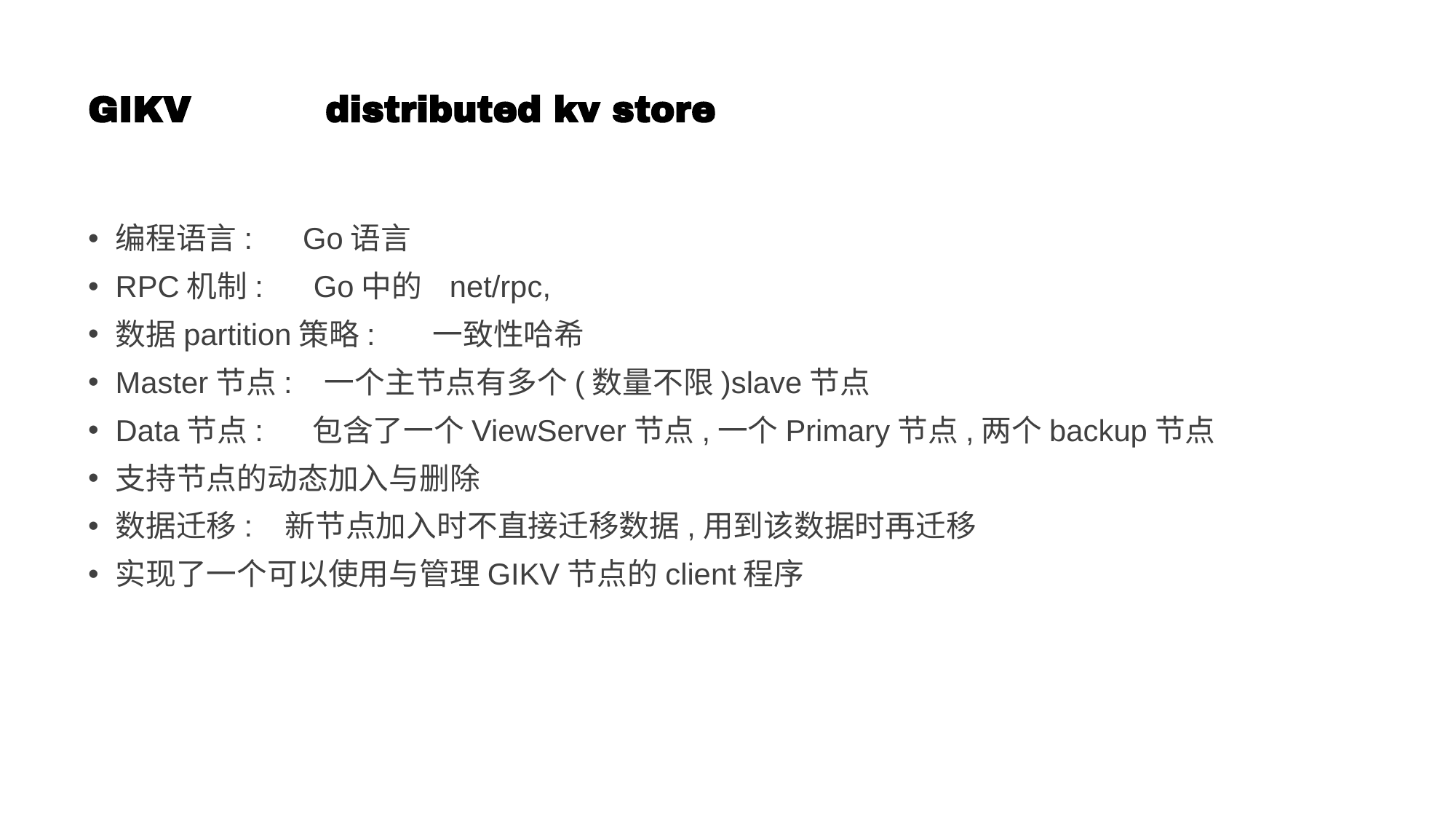

# GIKV           distributed kv store
编程语言:      Go语言
RPC机制:      Go中的   net/rpc,
数据partition策略:      一致性哈希
Master节点:   一个主节点有多个(数量不限)slave节点
Data节点:     包含了一个ViewServer节点,一个Primary节点,两个backup节点
支持节点的动态加入与删除
数据迁移:   新节点加入时不直接迁移数据,用到该数据时再迁移
实现了一个可以使用与管理GIKV节点的client程序